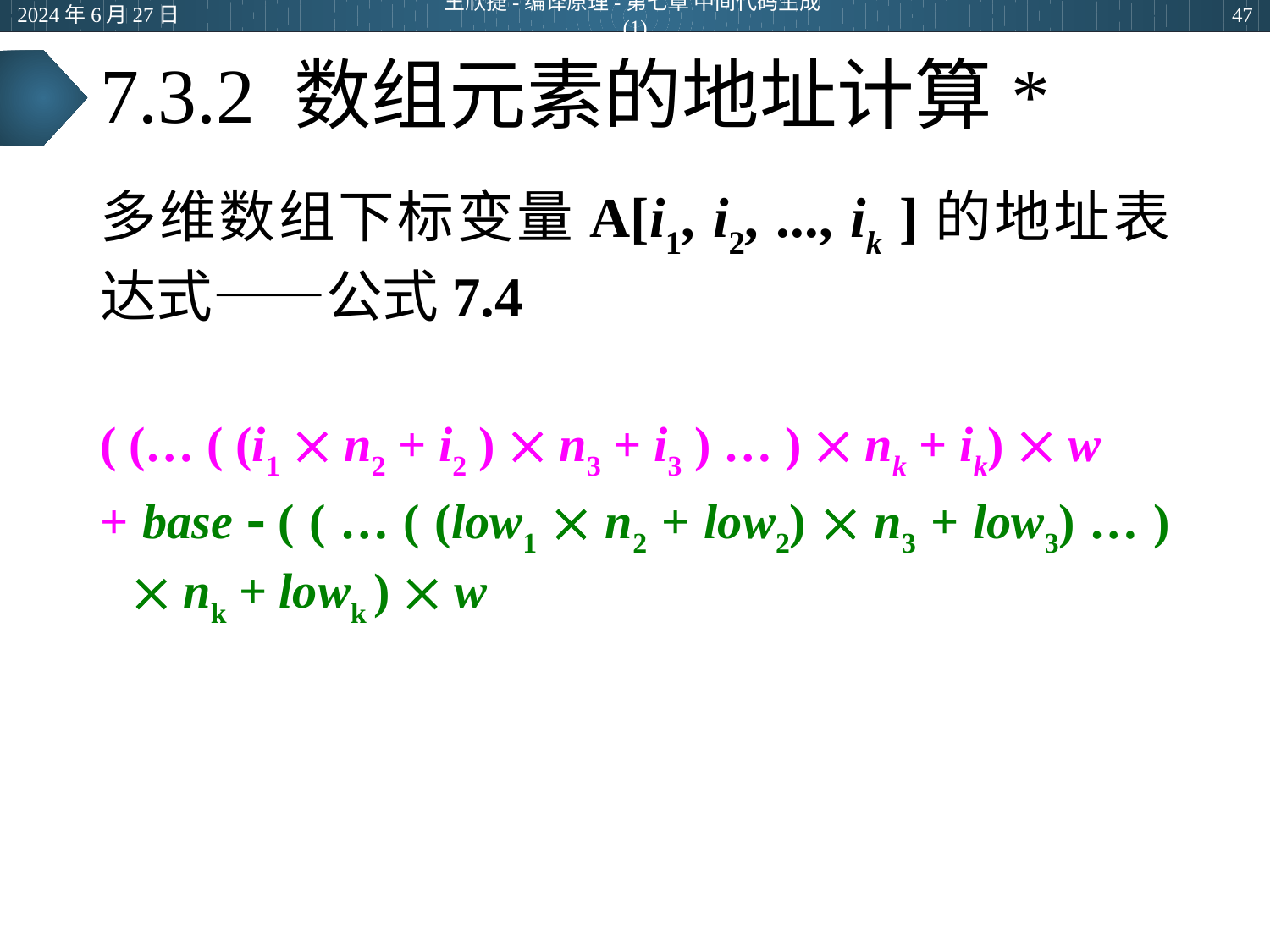

2024年6月27日
王欣捷-编译原理-第七章 中间代码生成(1)
47
# 7.3.2 数组元素的地址计算*
多维数组下标变量A[i1, i2, ..., ik ]的地址表达式——公式7.4

( (… ( (i1 × n2 + i2 ) × n3 + i3 ) … ) × nk + ik) × w
+ base − ( ( … ( (low1 × n2 + low2) × n3 + low3) … ) × nk + lowk ) × w